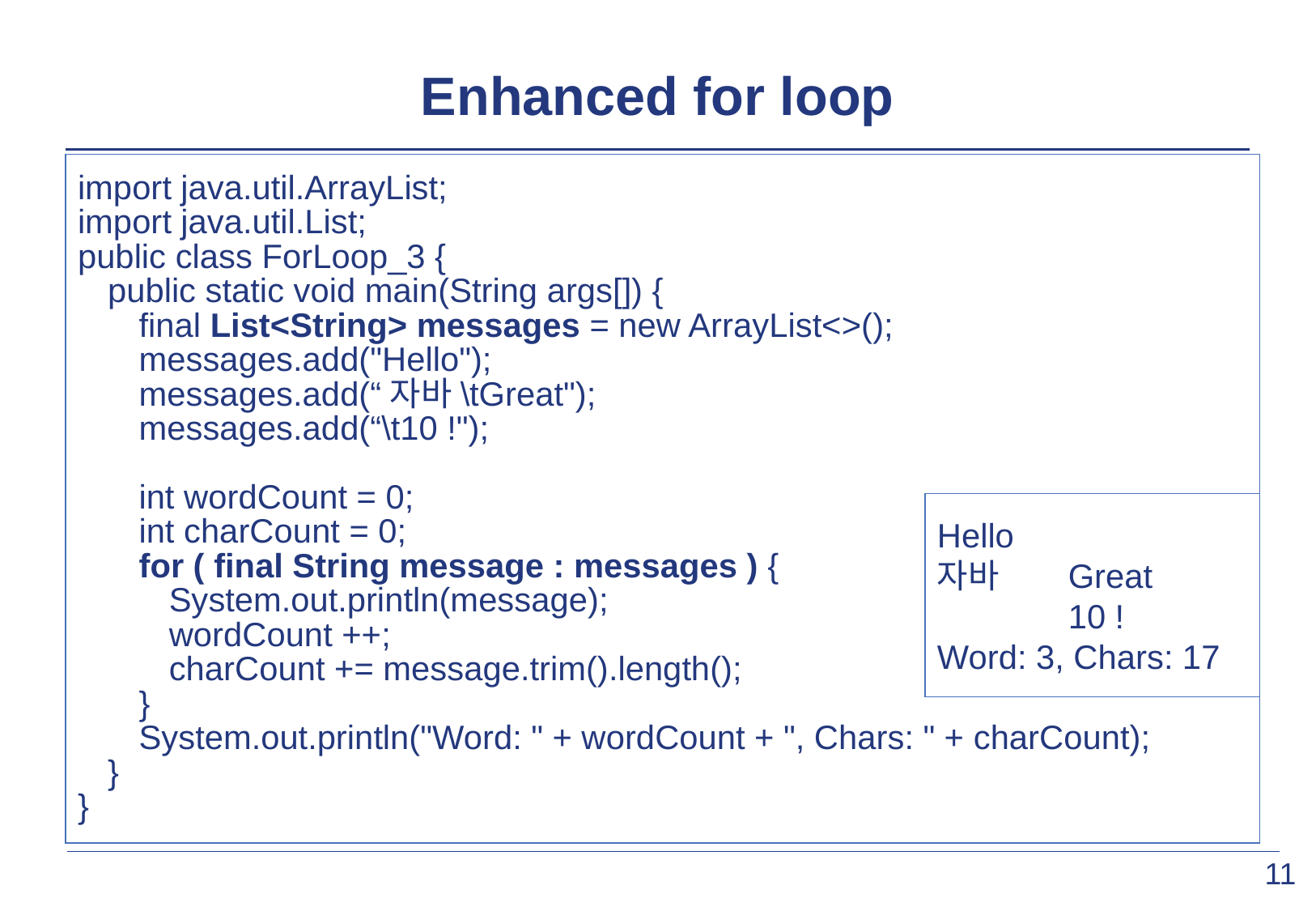

# Enhanced for loop
import java.util.ArrayList;
import java.util.List;
public class ForLoop_3 {
	public static void main(String args[]) {
		final List<String> messages = new ArrayList<>();
		messages.add("Hello");
		messages.add(“자바\tGreat");
		messages.add(“\t10 !");

		int wordCount = 0;
		int charCount = 0;
		for ( final String message : messages ) {
			System.out.println(message);
			wordCount ++;
			charCount += message.trim().length();
		}
		System.out.println("Word: " + wordCount + ", Chars: " + charCount);
	}
}
Hello
자바	Great
	10 !
Word: 3, Chars: 17